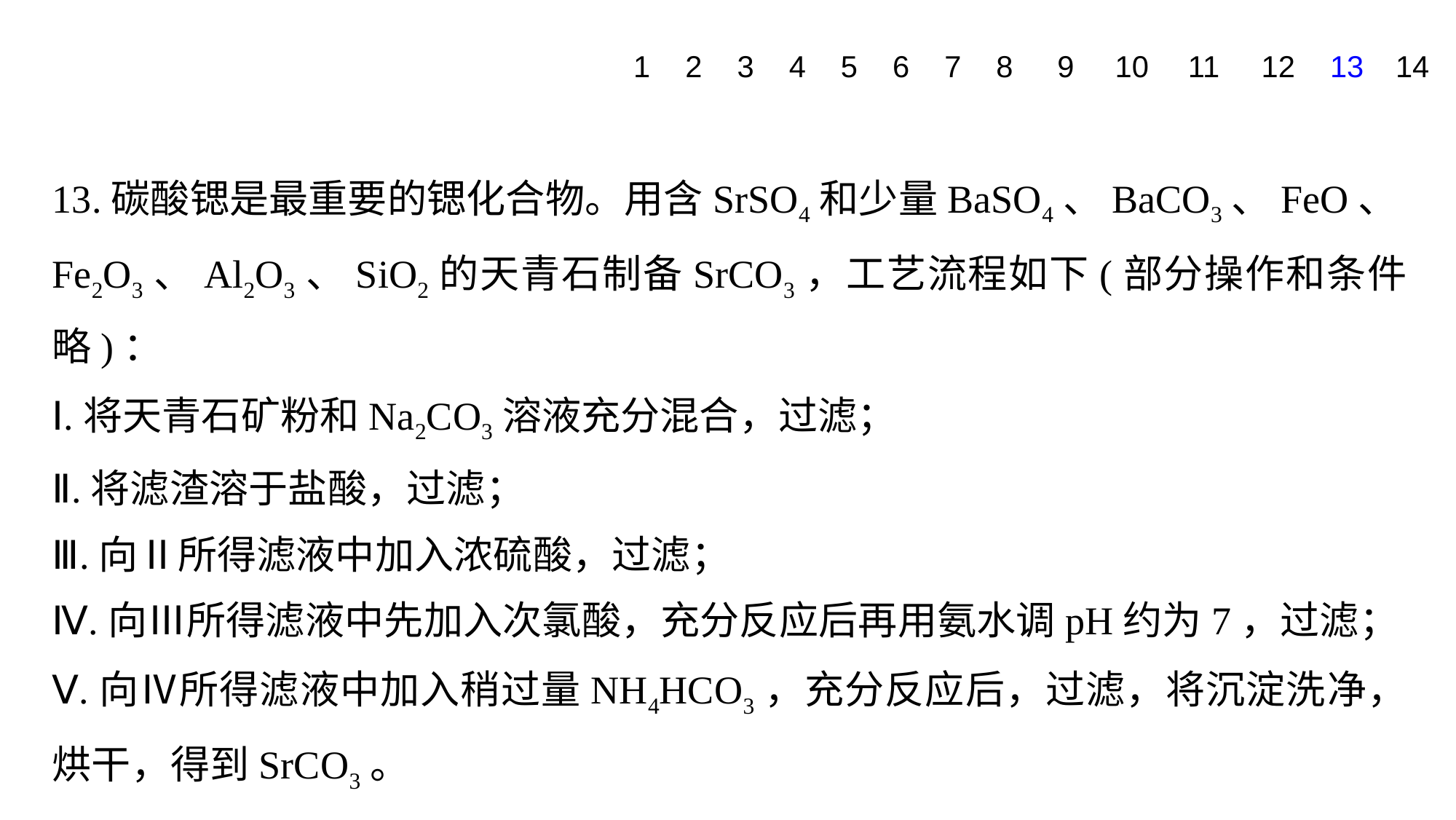

1
2
3
4
5
6
7
8
9
10
11
12
13
14
13.碳酸锶是最重要的锶化合物。用含SrSO4和少量BaSO4、BaCO3、FeO、Fe2O3、Al2O3、SiO2的天青石制备SrCO3，工艺流程如下(部分操作和条件略)：
Ⅰ.将天青石矿粉和Na2CO3溶液充分混合，过滤；
Ⅱ.将滤渣溶于盐酸，过滤；
Ⅲ.向Ⅱ所得滤液中加入浓硫酸，过滤；
Ⅳ.向Ⅲ所得滤液中先加入次氯酸，充分反应后再用氨水调pH约为7，过滤；
Ⅴ.向Ⅳ所得滤液中加入稍过量NH4HCO3，充分反应后，过滤，将沉淀洗净，烘干，得到SrCO3。